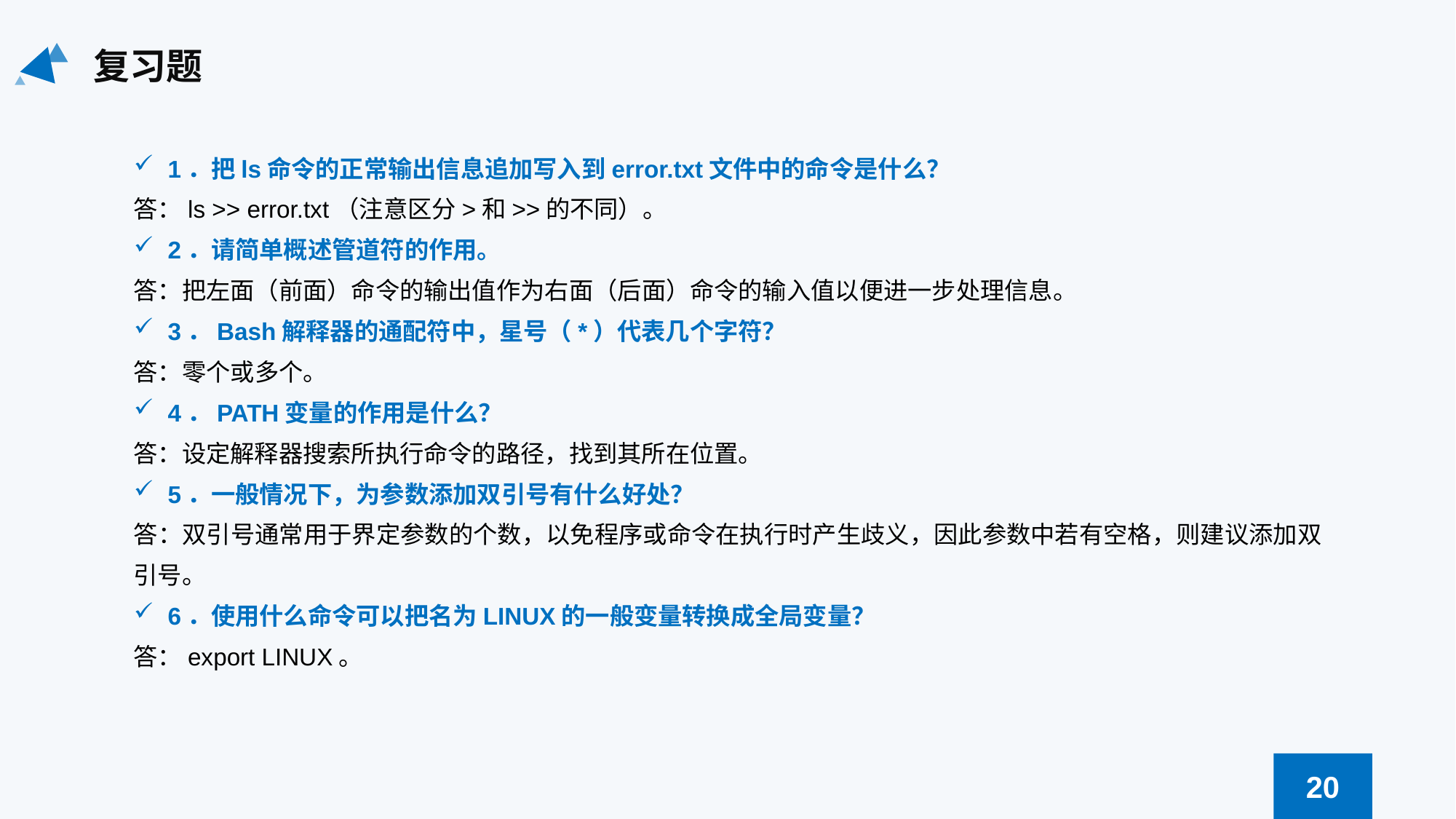

复习题

1．把ls命令的正常输出信息追加写入到error.txt文件中的命令是什么？
答：ls >> error.txt（注意区分>和>>的不同）。
2．请简单概述管道符的作用。
答：把左面（前面）命令的输出值作为右面（后面）命令的输入值以便进一步处理信息。
3．Bash解释器的通配符中，星号（*）代表几个字符？
答：零个或多个。
4．PATH变量的作用是什么？
答：设定解释器搜索所执行命令的路径，找到其所在位置。
5．一般情况下，为参数添加双引号有什么好处？
答：双引号通常用于界定参数的个数，以免程序或命令在执行时产生歧义，因此参数中若有空格，则建议添加双引号。
6．使用什么命令可以把名为LINUX的一般变量转换成全局变量？
答：export LINUX。

20